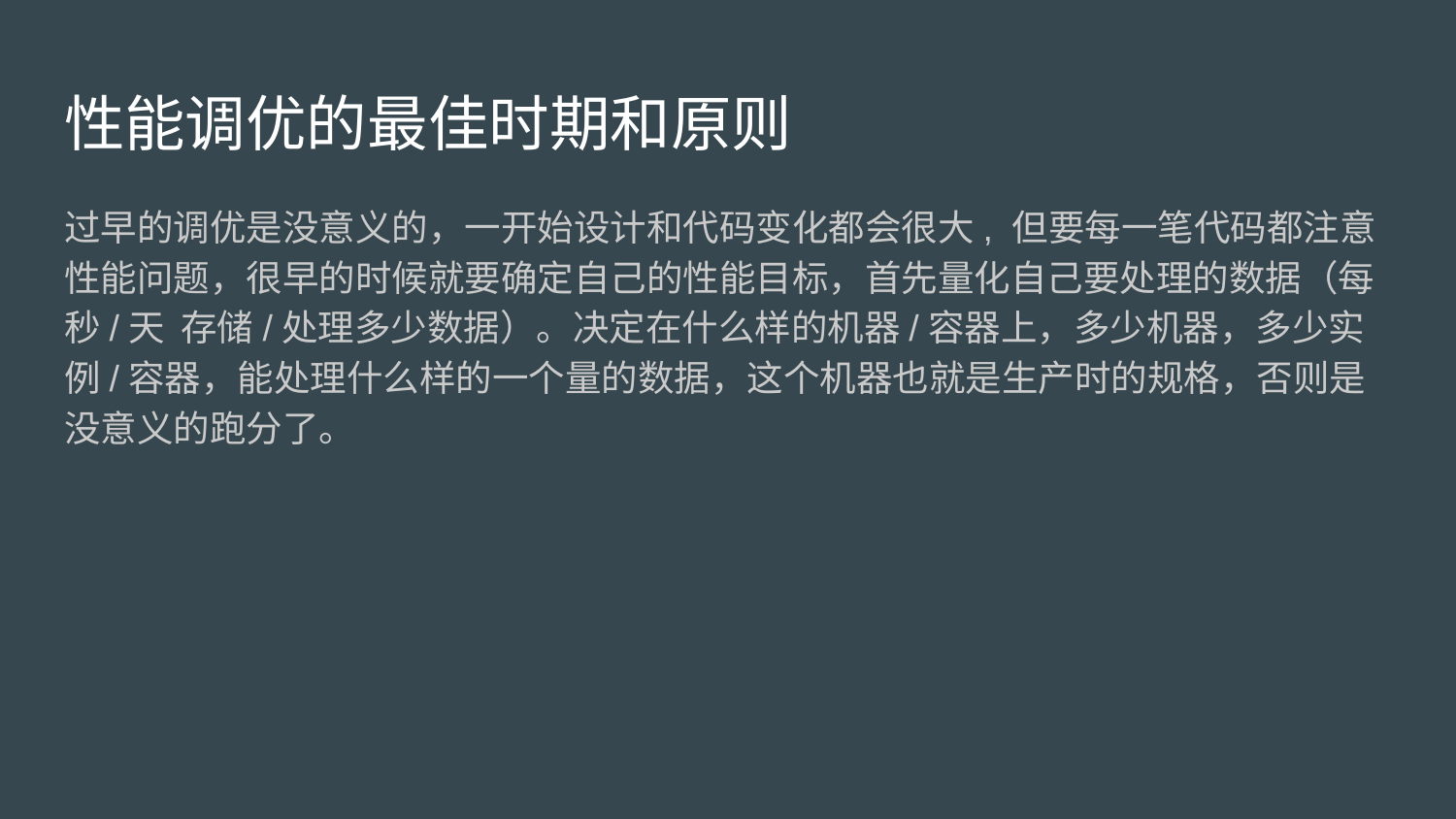

# 性能调优的最佳时期和原则
过早的调优是没意义的，一开始设计和代码变化都会很大, 但要每一笔代码都注意性能问题，很早的时候就要确定自己的性能目标，首先量化自己要处理的数据（每秒/天  存储/处理多少数据）。决定在什么样的机器/容器上，多少机器，多少实例/容器，能处理什么样的一个量的数据，这个机器也就是生产时的规格，否则是没意义的跑分了。